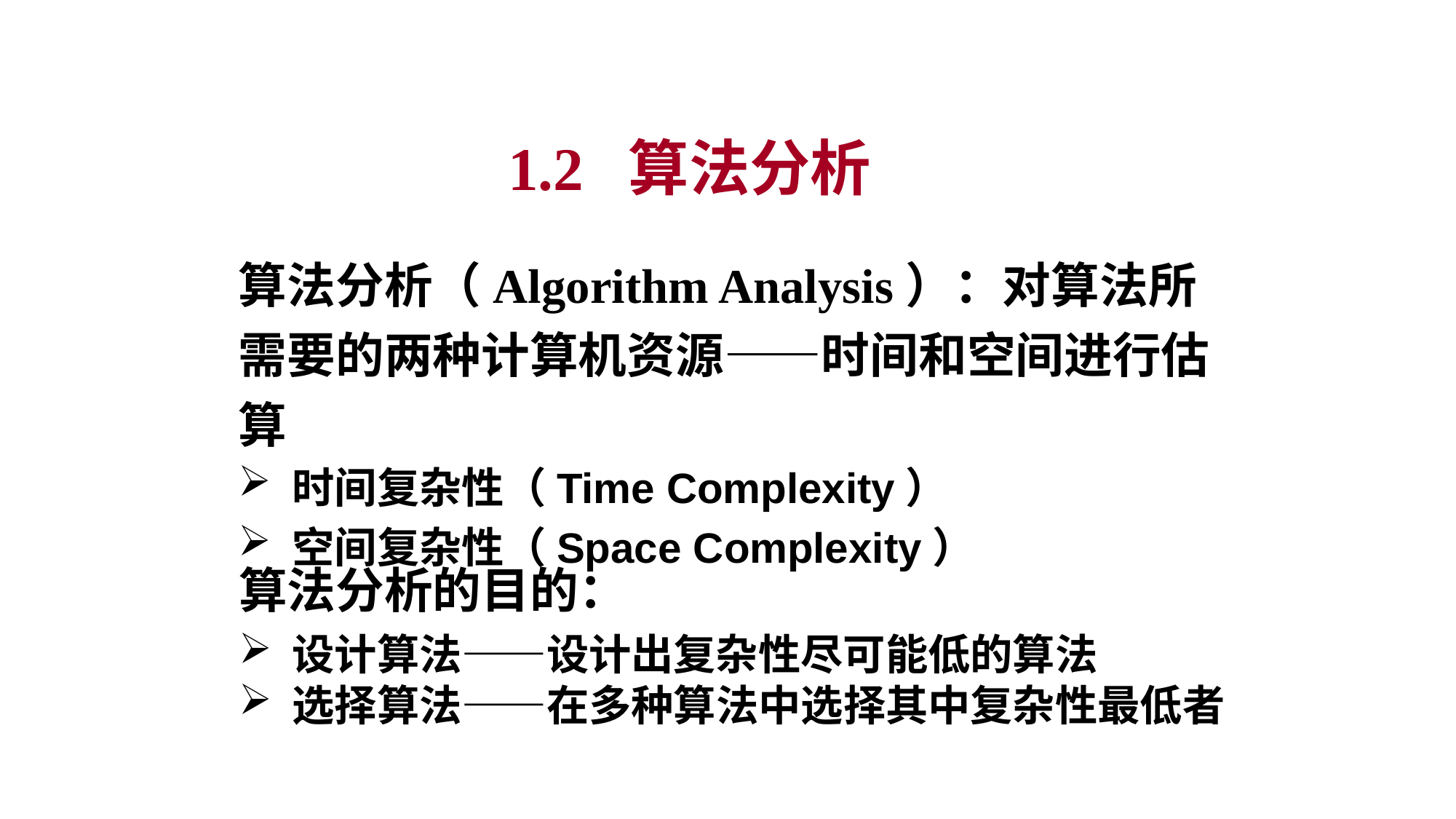

1.2  算法分析
算法分析（Algorithm Analysis）：对算法所需要的两种计算机资源——时间和空间进行估算
 时间复杂性（Time Complexity）
 空间复杂性（Space Complexity）
算法分析的目的：
 设计算法——设计出复杂性尽可能低的算法
 选择算法——在多种算法中选择其中复杂性最低者